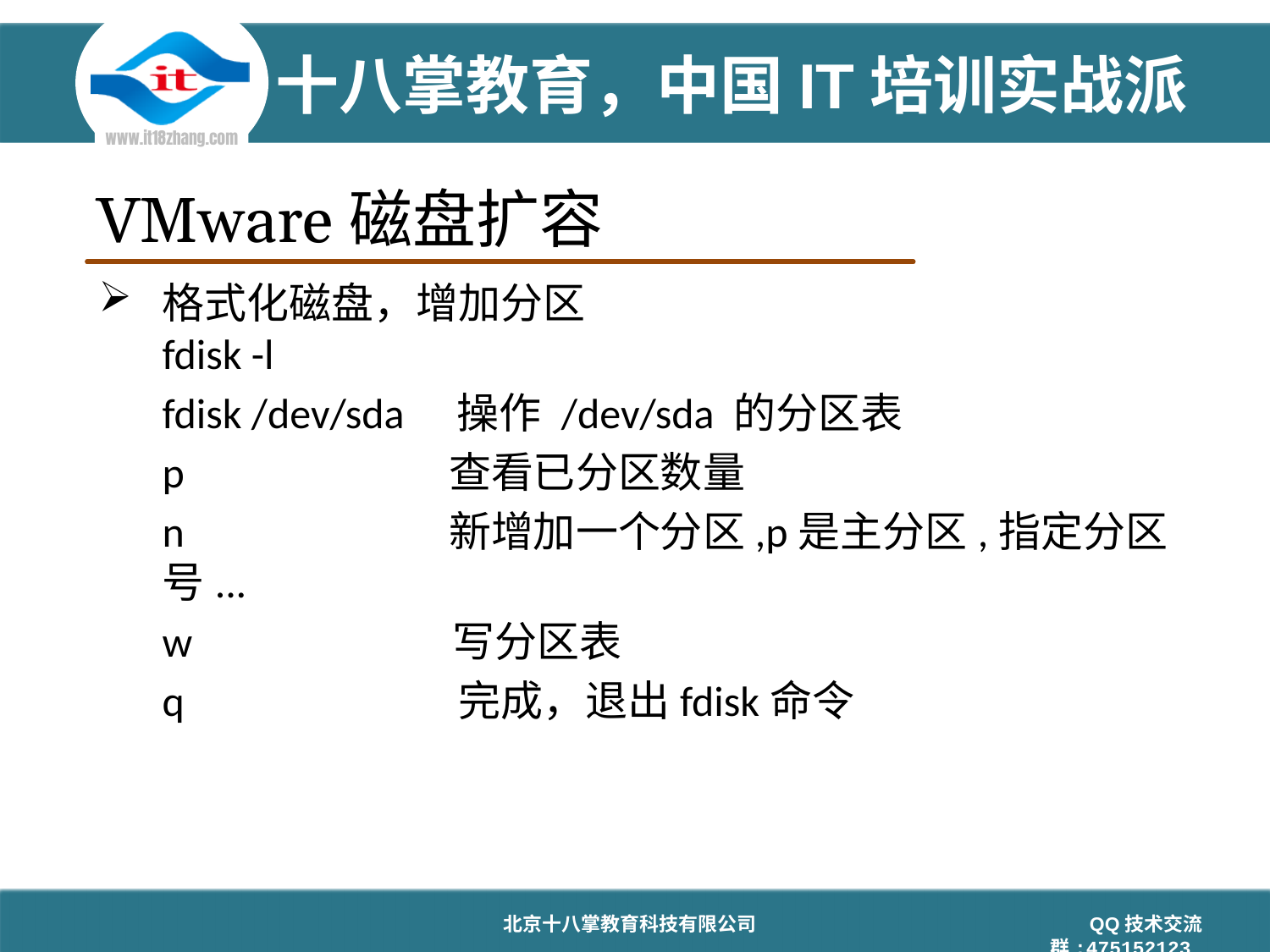

# VMware磁盘扩容
格式化磁盘，增加分区
fdisk -l
fdisk /dev/sda　操作 /dev/sda 的分区表
p　　　　　　查看已分区数量
n　　　　　　新增加一个分区,p是主分区,指定分区号...
w　　　　　    写分区表
q　　　　　　 完成，退出fdisk命令